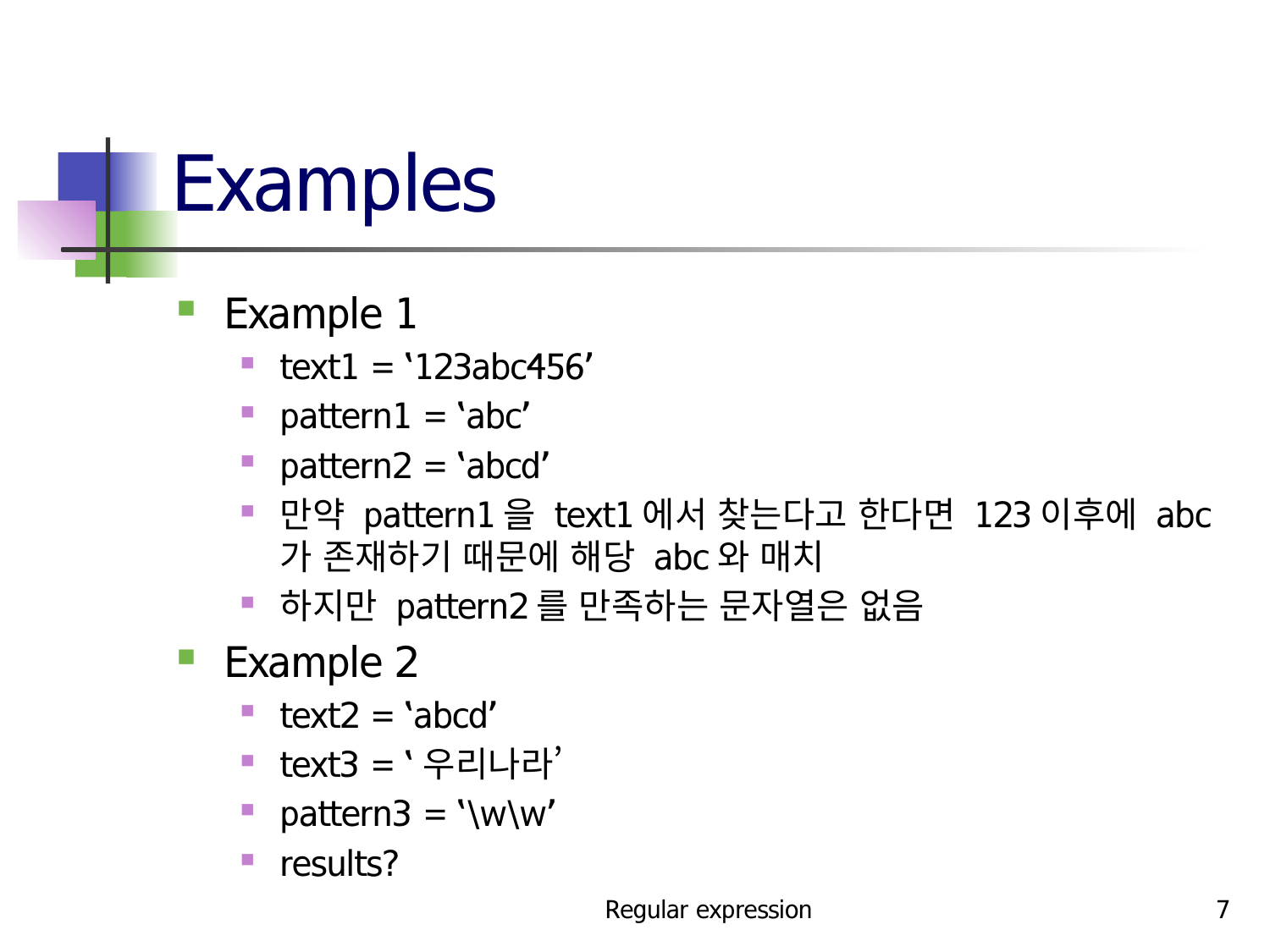

# Examples
Example 1
text1 = ‘123abc456’
pattern1 = ‘abc’
pattern2 = ‘abcd’
만약 pattern1을 text1에서 찾는다고 한다면 123이후에 abc가 존재하기 때문에 해당 abc와 매치
하지만 pattern2를 만족하는 문자열은 없음
Example 2
text2 = ‘abcd’
text3 = ‘우리나라’
pattern3 = ‘\w\w’
results?

Regular expression
7